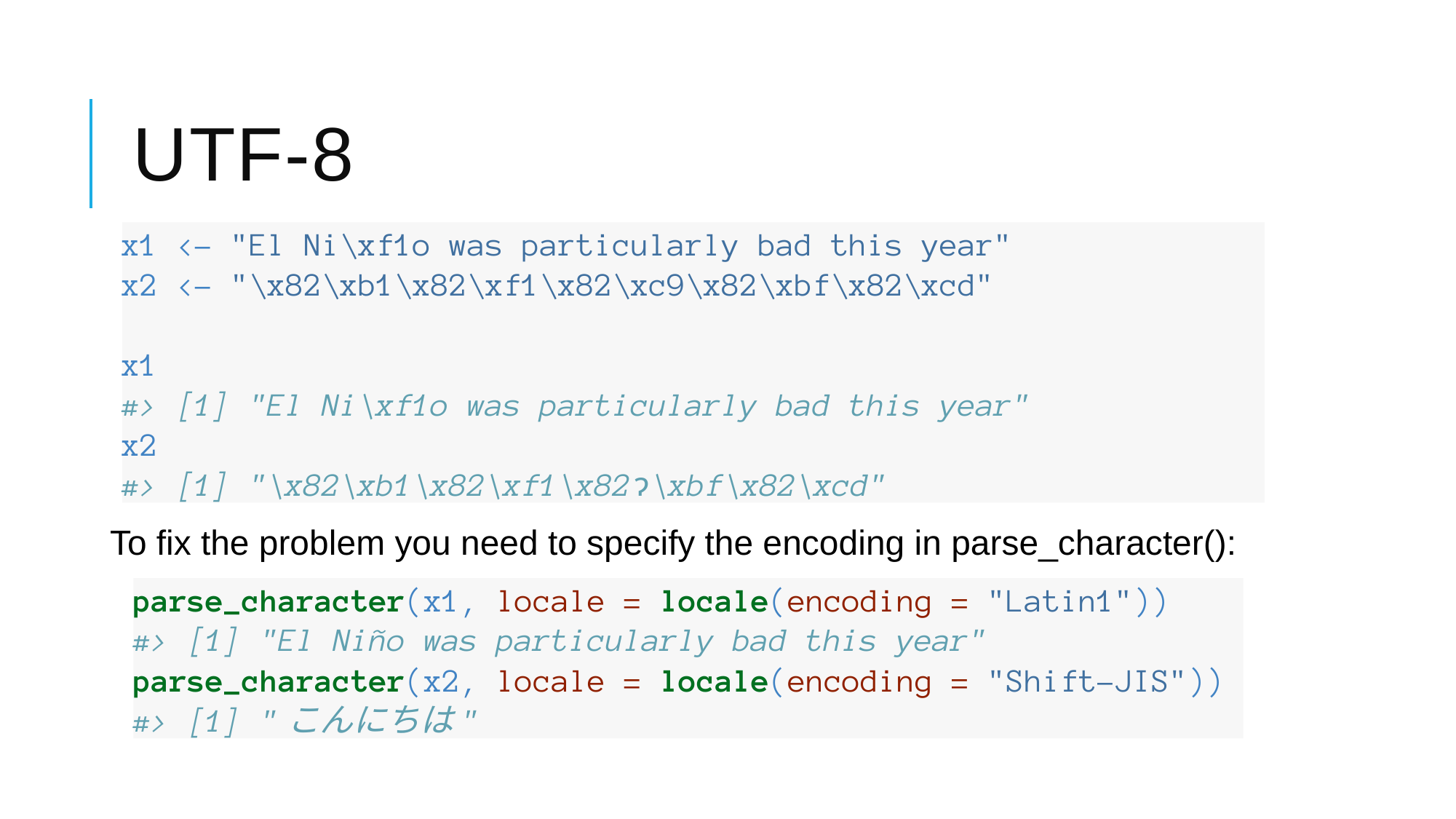

# Utf-8
x1 <- "El Ni\xf1o was particularly bad this year"
x2 <- "\x82\xb1\x82\xf1\x82\xc9\x82\xbf\x82\xcd"

x1
#> [1] "El Ni\xf1o was particularly bad this year"
x2
#> [1] "\x82\xb1\x82\xf1\x82ɂ\xbf\x82\xcd"
To fix the problem you need to specify the encoding in parse_character():
parse_character(x1, locale = locale(encoding = "Latin1"))
#> [1] "El Niño was particularly bad this year"
parse_character(x2, locale = locale(encoding = "Shift-JIS"))
#> [1] "こんにちは"